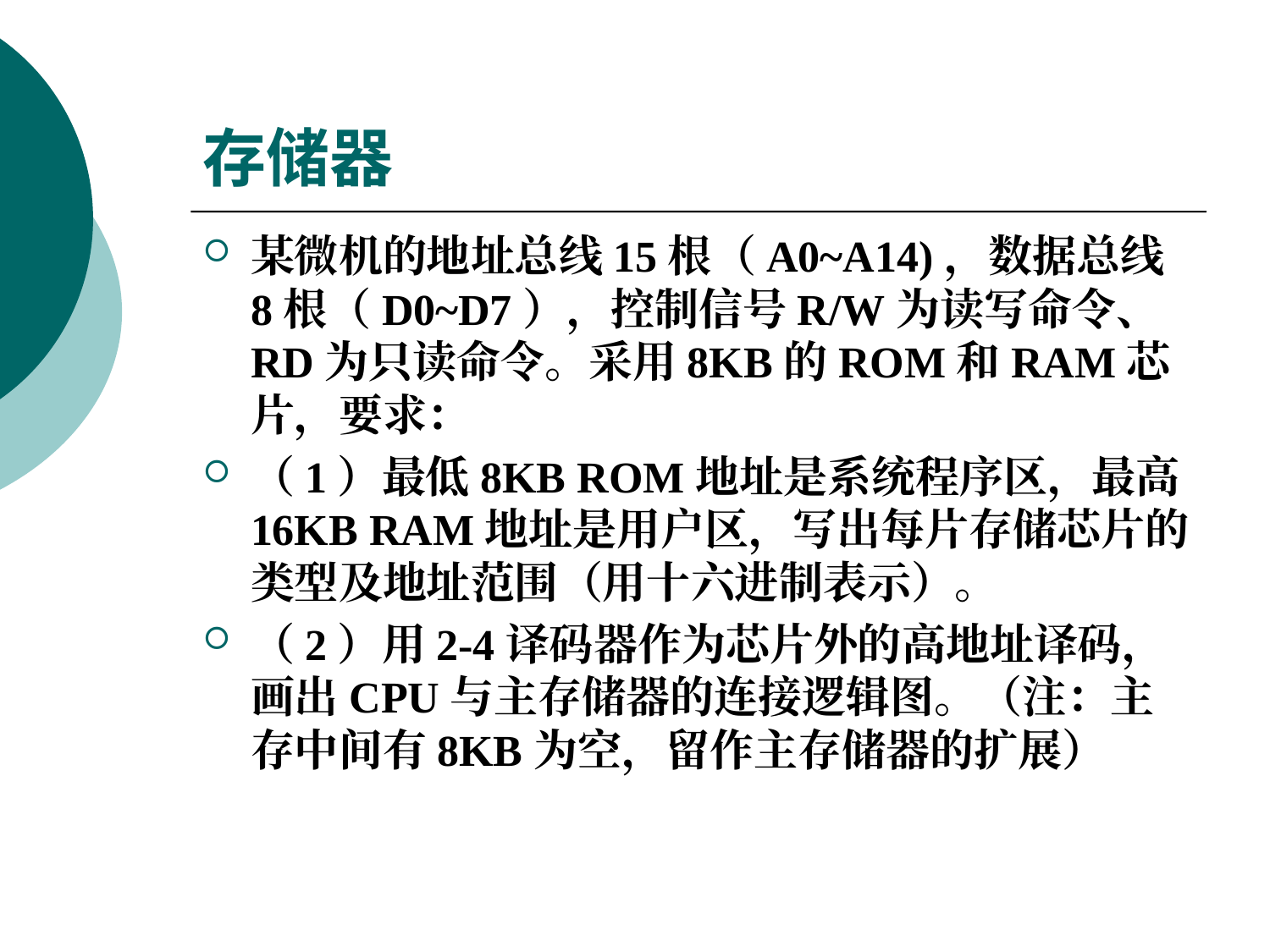

# 存储器
某微机的地址总线15根（A0~A14)，数据总线8根（D0~D7），控制信号R/W为读写命令、RD为只读命令。采用8KB的ROM和RAM芯片，要求：
（1）最低8KB ROM地址是系统程序区，最高16KB RAM地址是用户区，写出每片存储芯片的类型及地址范围（用十六进制表示）。
（2）用2-4译码器作为芯片外的高地址译码，画出CPU与主存储器的连接逻辑图。（注：主存中间有8KB为空，留作主存储器的扩展）